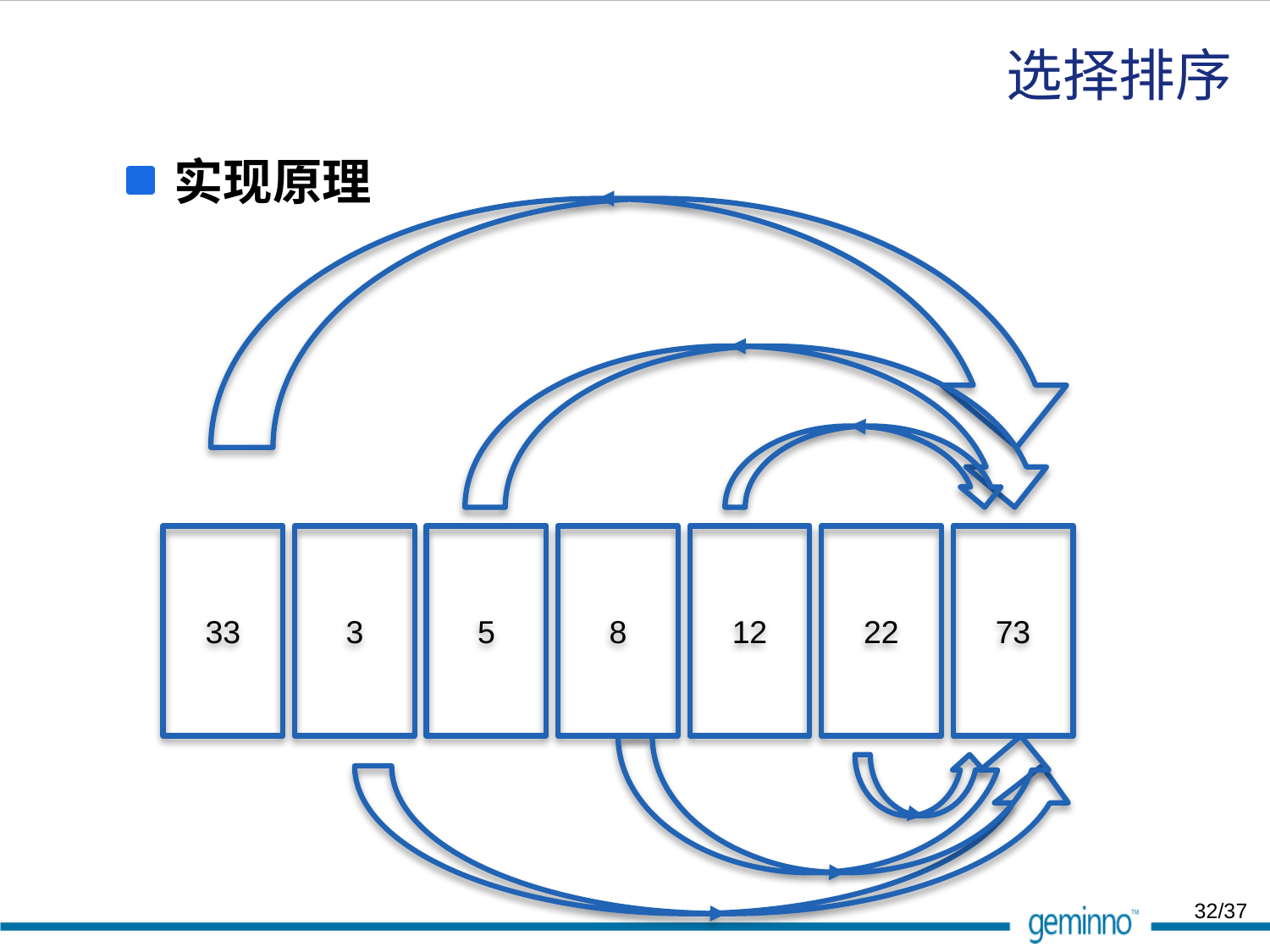

# 选择排序
实现原理

33
3
5
8
12
22
73

32/37